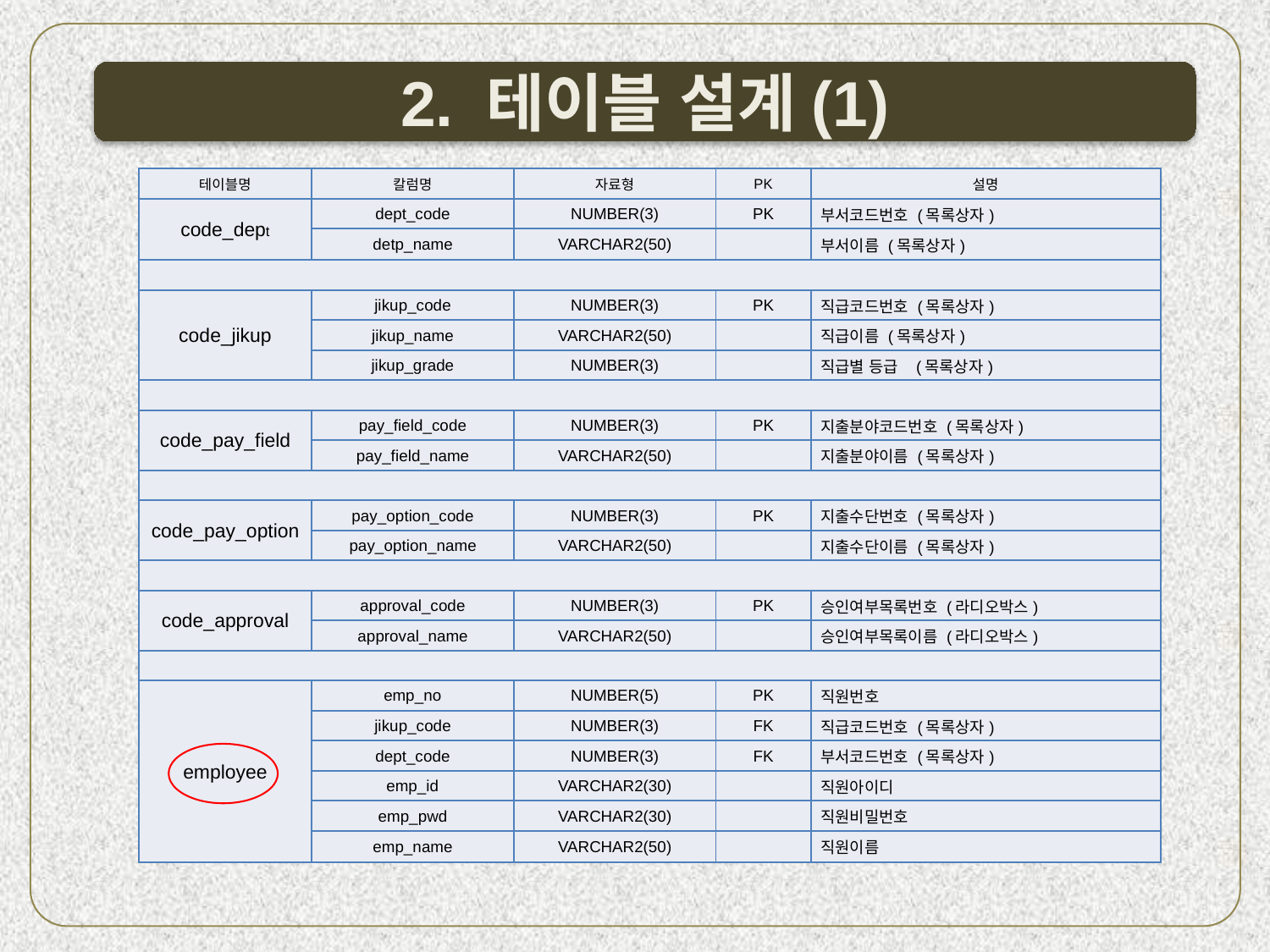

2. 테이블 설계(1)
| 테이블명 | 칼럼명 | 자료형 | PK | 설명 |
| --- | --- | --- | --- | --- |
| code\_dept | dept\_code | NUMBER(3) | PK | 부서코드번호 (목록상자) |
|  | detp\_name | VARCHAR2(50) |  | 부서이름 (목록상자) |
|  |  |  |  |  |
| code\_jikup | jikup\_code | NUMBER(3) | PK | 직급코드번호 (목록상자) |
|  | jikup\_name | VARCHAR2(50) |  | 직급이름 (목록상자) |
|  | jikup\_grade | NUMBER(3) |  | 직급별 등급 (목록상자) |
|  |  |  |  |  |
| code\_pay\_field | pay\_field\_code | NUMBER(3) | PK | 지출분야코드번호 (목록상자) |
|  | pay\_field\_name | VARCHAR2(50) |  | 지출분야이름 (목록상자) |
|  |  |  |  |  |
| code\_pay\_option | pay\_option\_code | NUMBER(3) | PK | 지출수단번호 (목록상자) |
|  | pay\_option\_name | VARCHAR2(50) |  | 지출수단이름 (목록상자) |
|  |  |  |  |  |
| code\_approval | approval\_code | NUMBER(3) | PK | 승인여부목록번호 (라디오박스) |
|  | approval\_name | VARCHAR2(50) |  | 승인여부목록이름 (라디오박스) |
|  |  |  |  |  |
| employee | emp\_no | NUMBER(5) | PK | 직원번호 |
|  | jikup\_code | NUMBER(3) | FK | 직급코드번호 (목록상자) |
|  | dept\_code | NUMBER(3) | FK | 부서코드번호 (목록상자) |
|  | emp\_id | VARCHAR2(30) |  | 직원아이디 |
|  | emp\_pwd | VARCHAR2(30) |  | 직원비밀번호 |
|  | emp\_name | VARCHAR2(50) |  | 직원이름 |